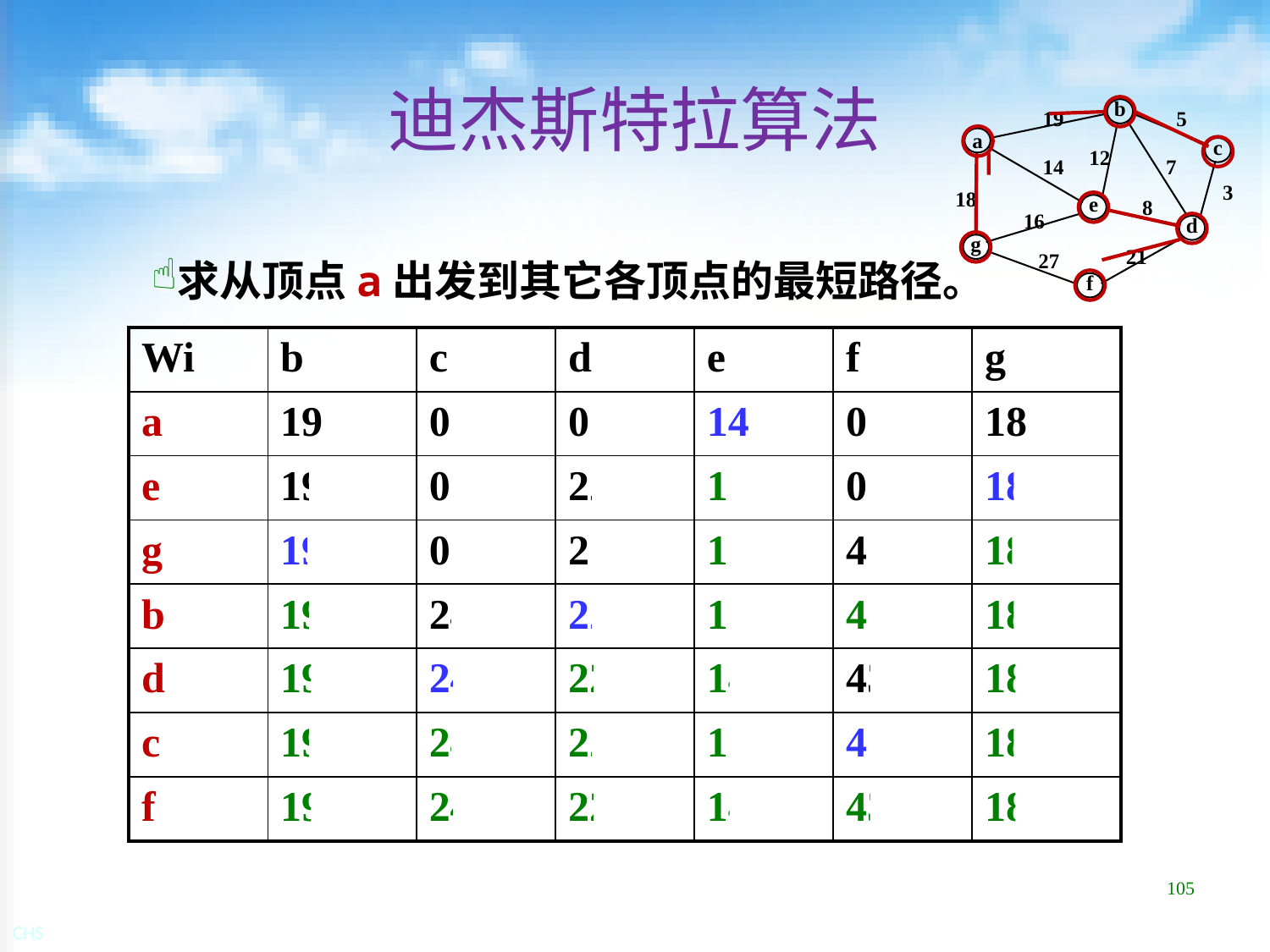

# 迪杰斯特拉算法

19
b
5

a
12
c
14
7

3
18
8
e
16

d
g

21
27

f

求从顶点a出发到其它各顶点的最短路径。

| Wi | b | c | d | e | f | g |
| --- | --- | --- | --- | --- | --- | --- |
| a | 19 | 0 | 0 | 14 | 0 | 18 |
| e | 19 | 0 | 22 | 14 | 0 | 18 |
| g | 19 | 0 | 22 | 14 | 45 | 18 |
| b | 19 | 24 | 22 | 14 | 45 | 18 |
| d | 19 | 24 | 22 | 14 | 43 | 18 |
| c | 19 | 24 | 22 | 14 | 43 | 18 |
| f | 19 | 24 | 22 | 14 | 43 | 18 |

105